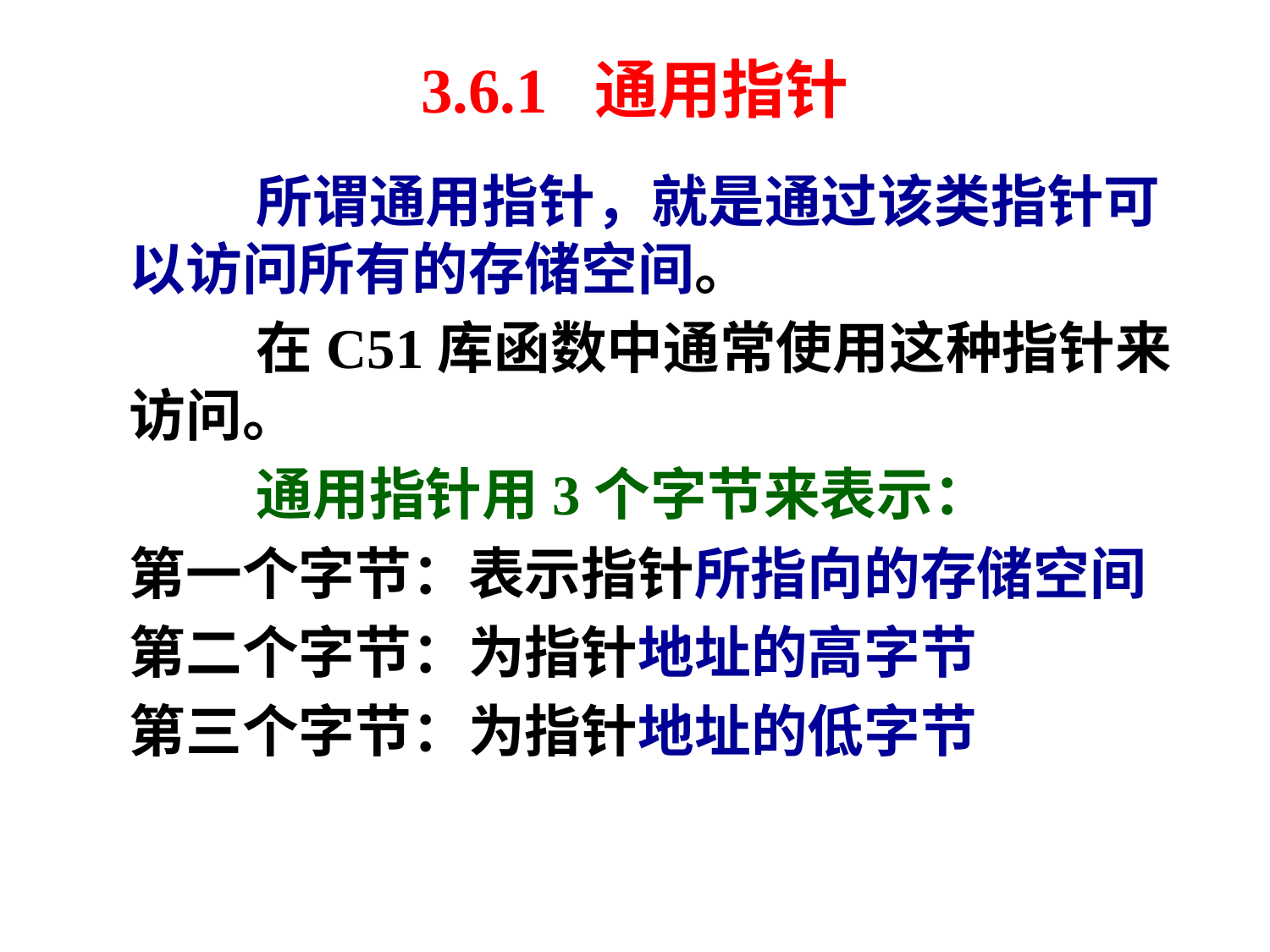

# 3.6.1  通用指针
		所谓通用指针，就是通过该类指针可以访问所有的存储空间。
		在C51库函数中通常使用这种指针来访问。
		通用指针用3个字节来表示：
	第一个字节：表示指针所指向的存储空间
	第二个字节：为指针地址的高字节
	第三个字节：为指针地址的低字节